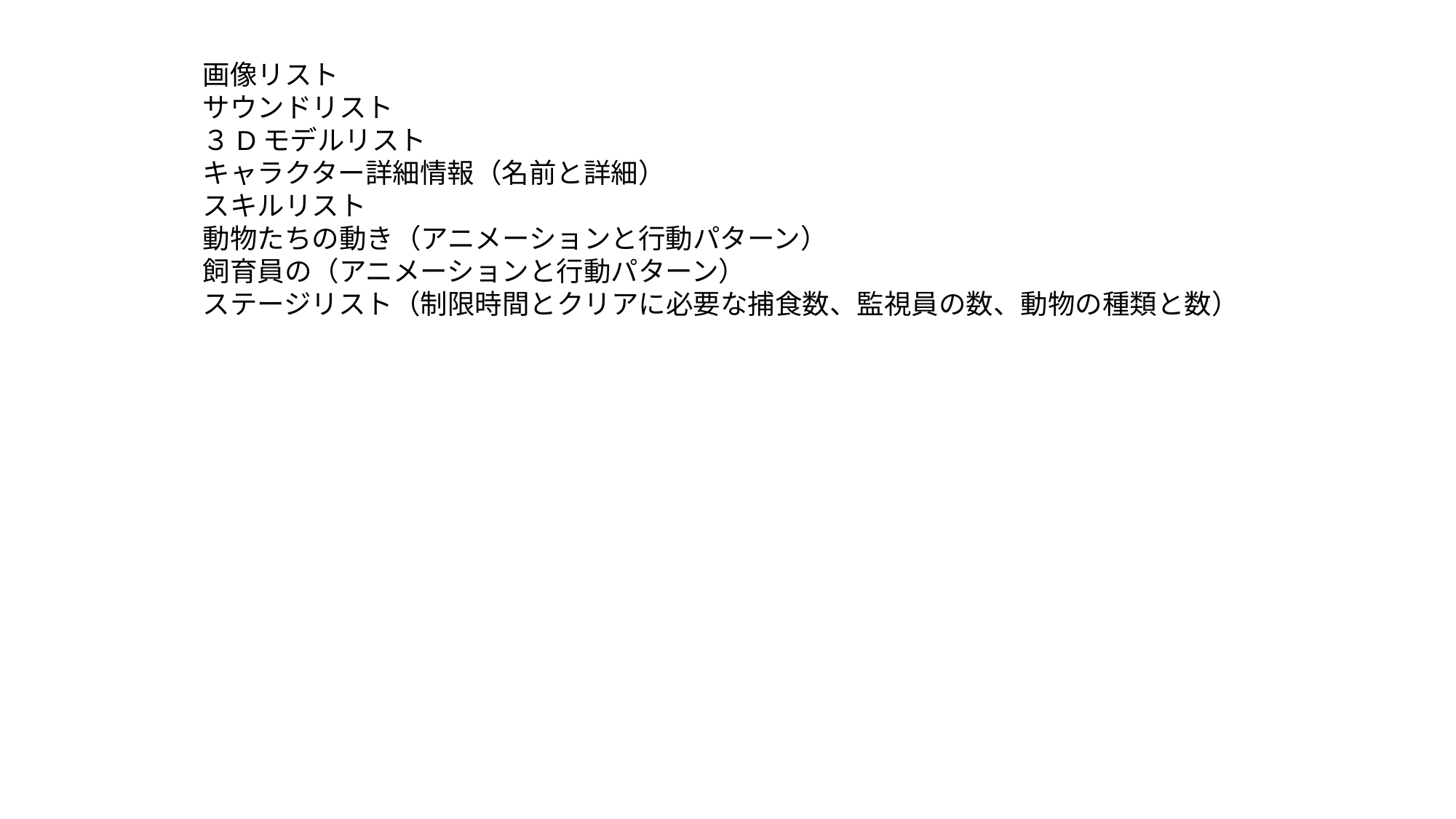

動物を入荷画面
画像リスト
サウンドリスト
３Dモデルリスト
キャラクター詳細情報（名前と詳細）
スキルリスト
動物たちの動き（アニメーションと行動パターン）
飼育員の（アニメーションと行動パターン）
ステージリスト（制限時間とクリアに必要な捕食数、監視員の数、動物の種類と数）

動物を選択すると詳細が表示

入荷ボタン押下で動物を入荷、動物選択入荷画面に戻る

入荷にはクリアするともらえるpointを使うことで行える

動物詳細

モデル
動物を入荷

　　動物名前
　　動物名前
　　動物名前
　　動物名前
　　動物名前
　　動物名前

選択画面へ

動物の詳細
（消費ポイントなど）
必要なSE：タイトルと統一

必要なBGM：選択購入画面と同様

３Dモデル：動物（cinema4d）

背景：難易度選択画面

文字やボタン：入荷ボタン		（cinema4d）
　　　　　　　その他（unity）

入荷